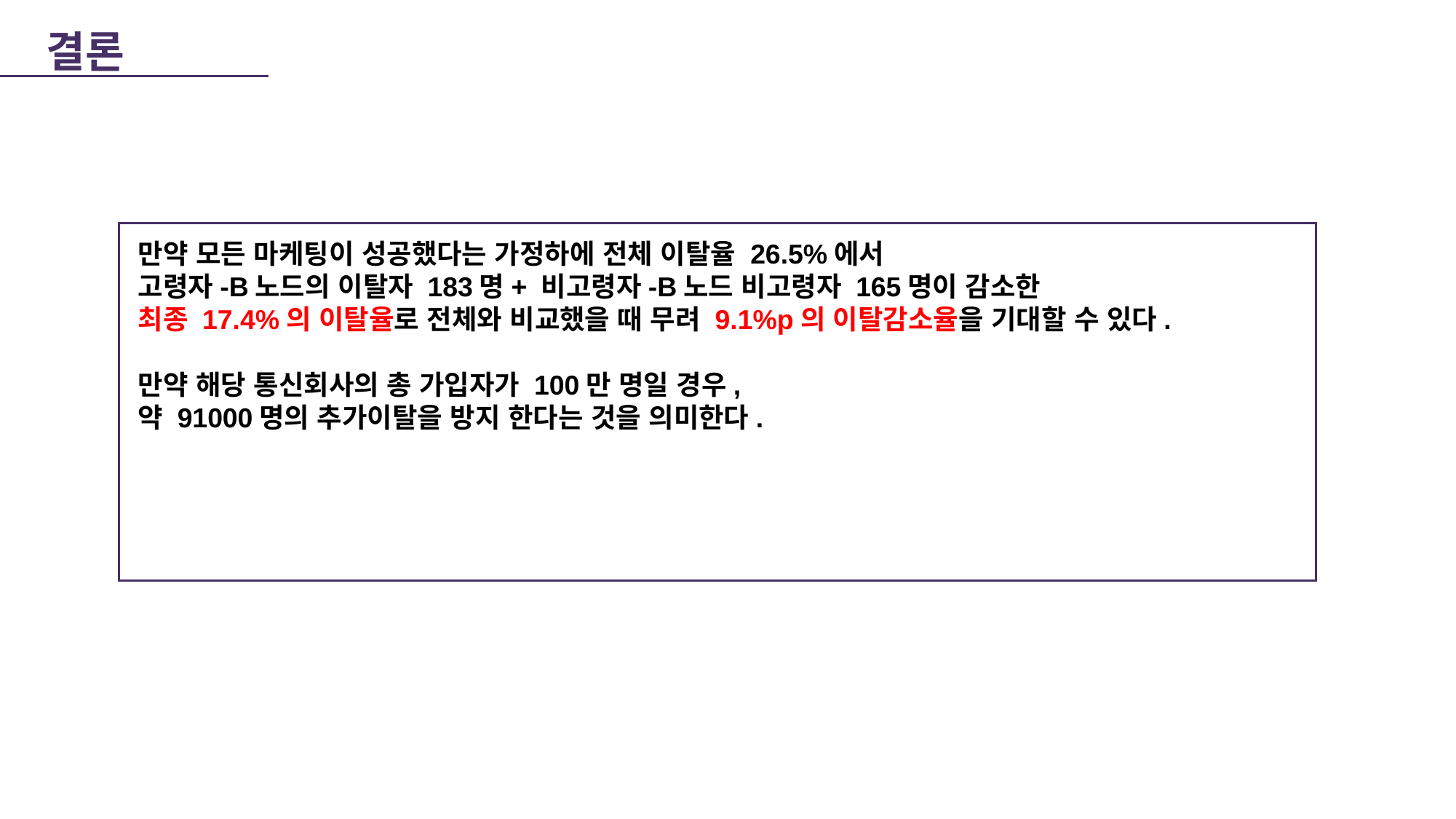

결론

만약 모든 마케팅이 성공했다는 가정하에 전체 이탈율 26.5%에서
고령자-B노드의 이탈자 183명+ 비고령자-B노드 비고령자 165명이 감소한
최종 17.4%의 이탈율로 전체와 비교했을 때 무려 9.1%p의 이탈감소율을 기대할 수 있다.

만약 해당 통신회사의 총 가입자가 100만 명일 경우,
약 91000명의 추가이탈을 방지 한다는 것을 의미한다.